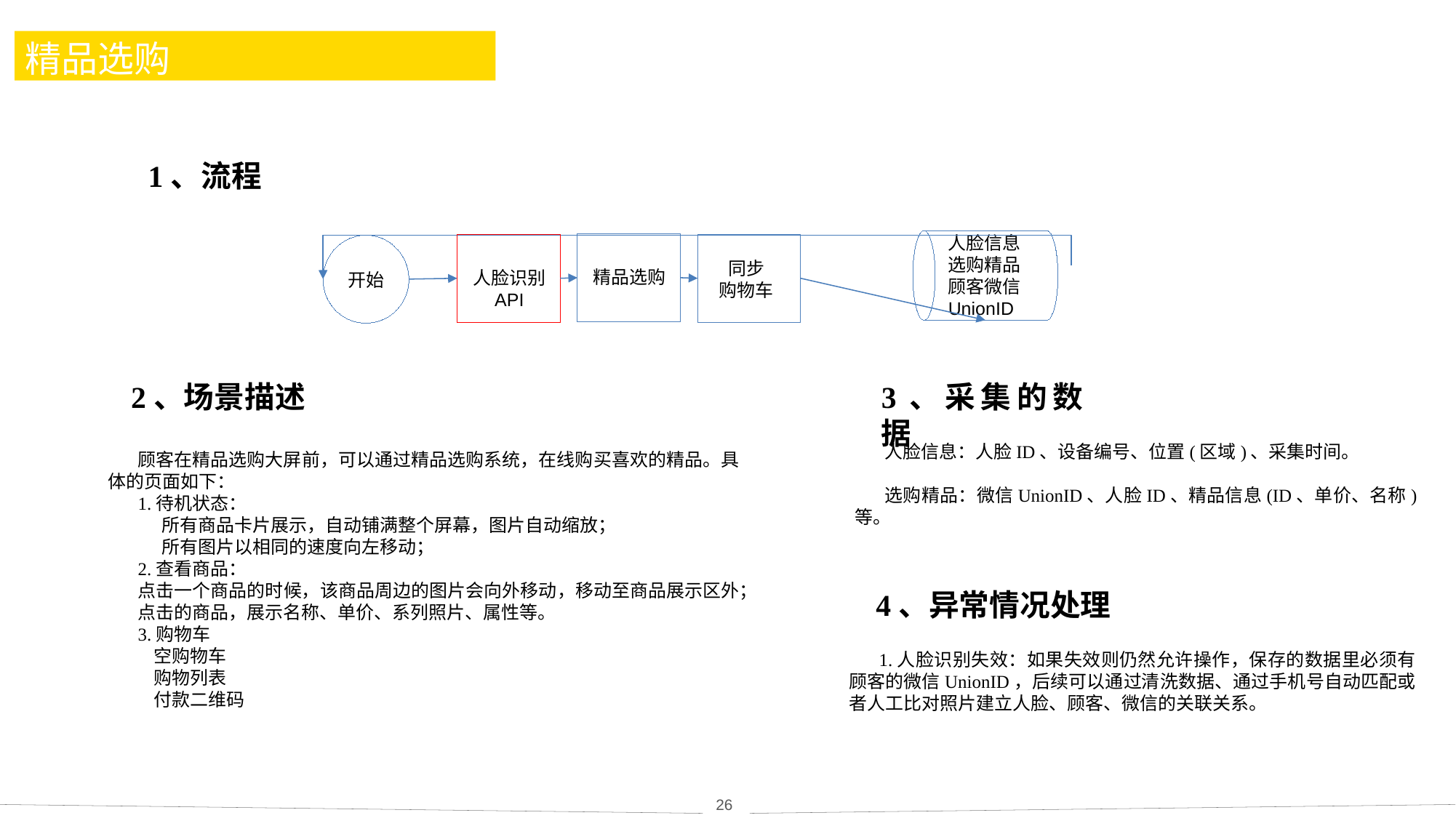

# 精品选购
1、流程

人脸信息
选购精品
顾客微信
UnionID

精品选购

人脸识别
API

同步
购物车

开始
2、场景描述
3、采集的数据
人脸信息：人脸ID、设备编号、位置(区域)、采集时间。

选购精品：微信UnionID、人脸ID、精品信息(ID、单价、名称)等。
顾客在精品选购大屏前，可以通过精品选购系统，在线购买喜欢的精品。具体的页面如下：
1.待机状态：
     所有商品卡片展示，自动铺满整个屏幕，图片自动缩放；
     所有图片以相同的速度向左移动；
2.查看商品：
点击一个商品的时候，该商品周边的图片会向外移动，移动至商品展示区外；
点击的商品，展示名称、单价、系列照片、属性等。
3.购物车
   空购物车
   购物列表
   付款二维码

4、异常情况处理
1.人脸识别失效：如果失效则仍然允许操作，保存的数据里必须有顾客的微信UnionID，后续可以通过清洗数据、通过手机号自动匹配或者人工比对照片建立人脸、顾客、微信的关联关系。